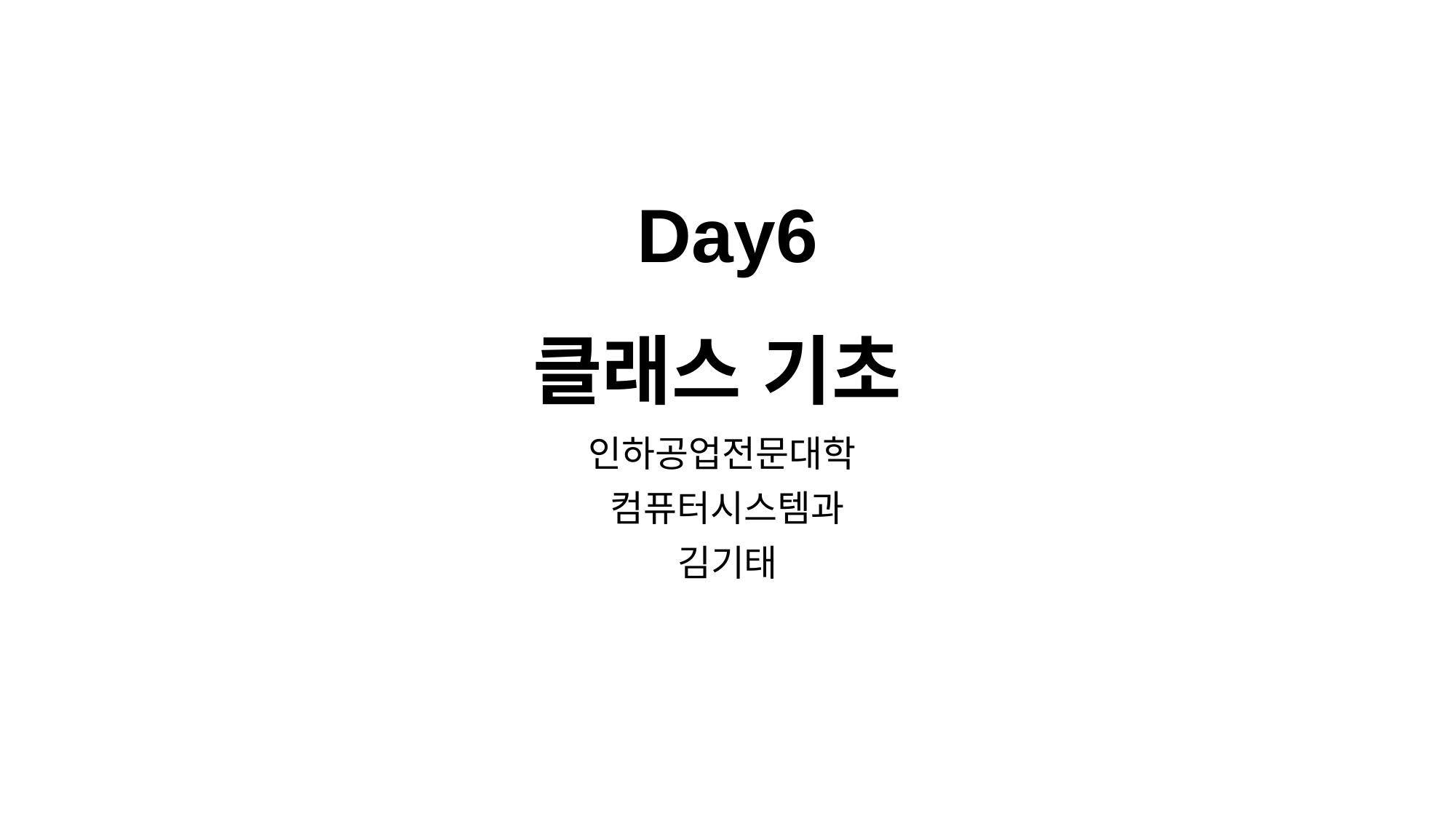

# Day6 클래스 기초
인하공업전문대학
컴퓨터시스템과
김기태